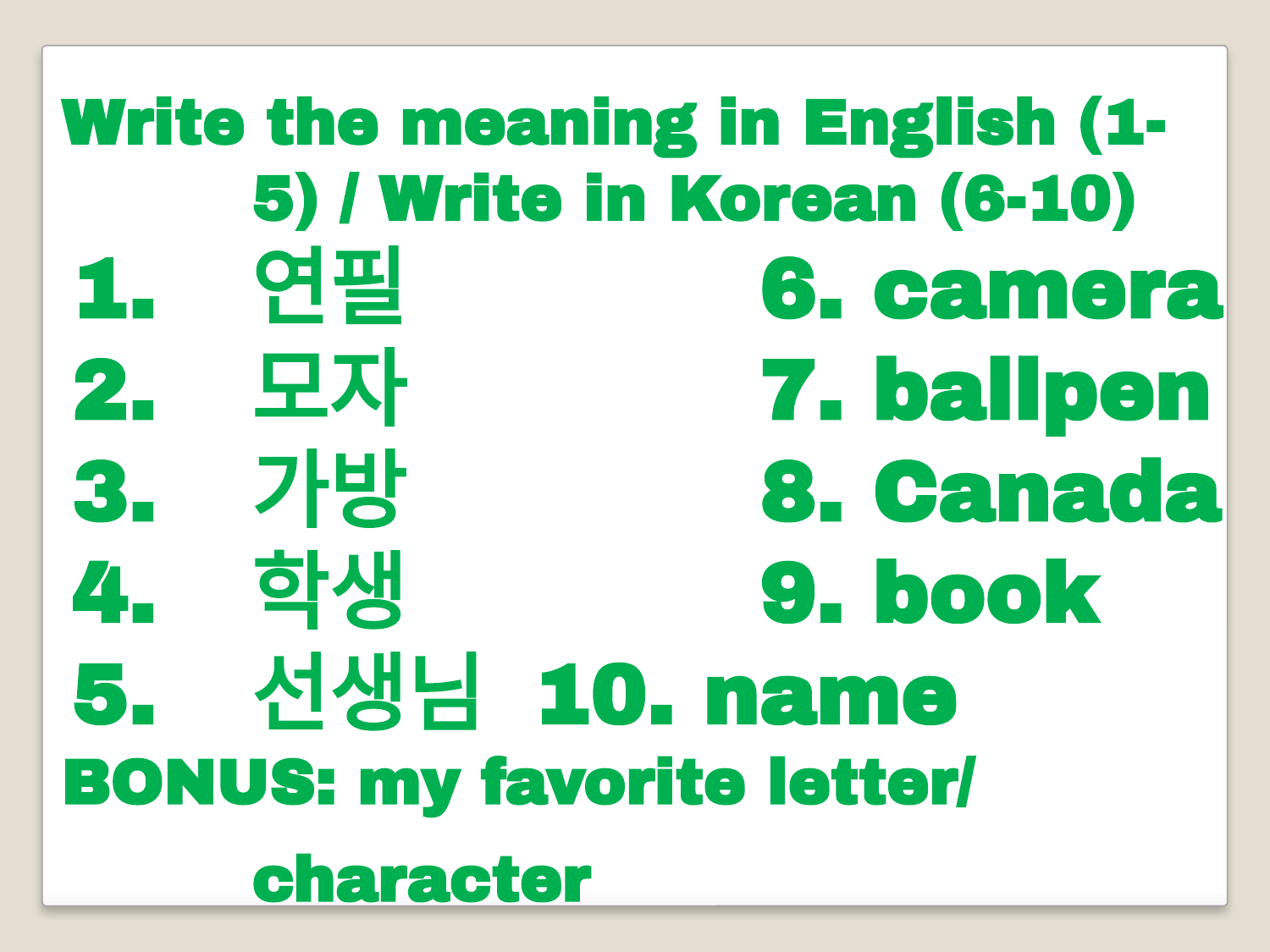

Write the meaning in English (1-5) / Write in Korean (6-10)
연필			6. camera
모자			7. ballpen
가방			8. Canada
학생			9. book
선생님 10. name
BONUS: my favorite letter/ character